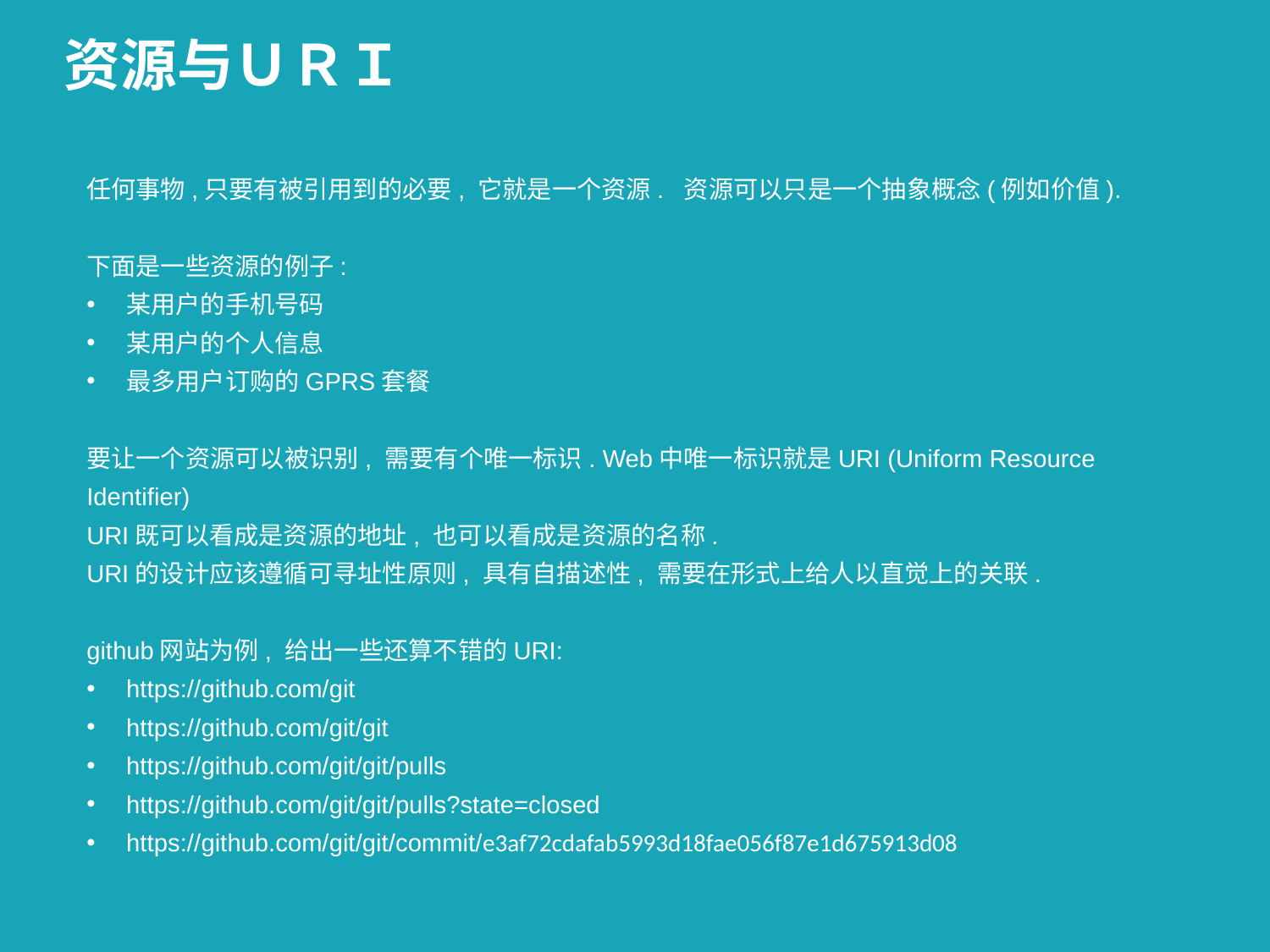

# 资源与ＵＲＩ
任何事物,只要有被引用到的必要, 它就是一个资源.  资源可以只是一个抽象概念(例如价值).

下面是一些资源的例子:
某用户的手机号码
某用户的个人信息
最多用户订购的GPRS套餐

要让一个资源可以被识别, 需要有个唯一标识. Web中唯一标识就是URI (Uniform Resource Identifier)
URI既可以看成是资源的地址, 也可以看成是资源的名称.
URI的设计应该遵循可寻址性原则, 具有自描述性, 需要在形式上给人以直觉上的关联.

github网站为例, 给出一些还算不错的URI:
https://github.com/git
https://github.com/git/git
https://github.com/git/git/pulls
https://github.com/git/git/pulls?state=closed
https://github.com/git/git/commit/e3af72cdafab5993d18fae056f87e1d675913d08